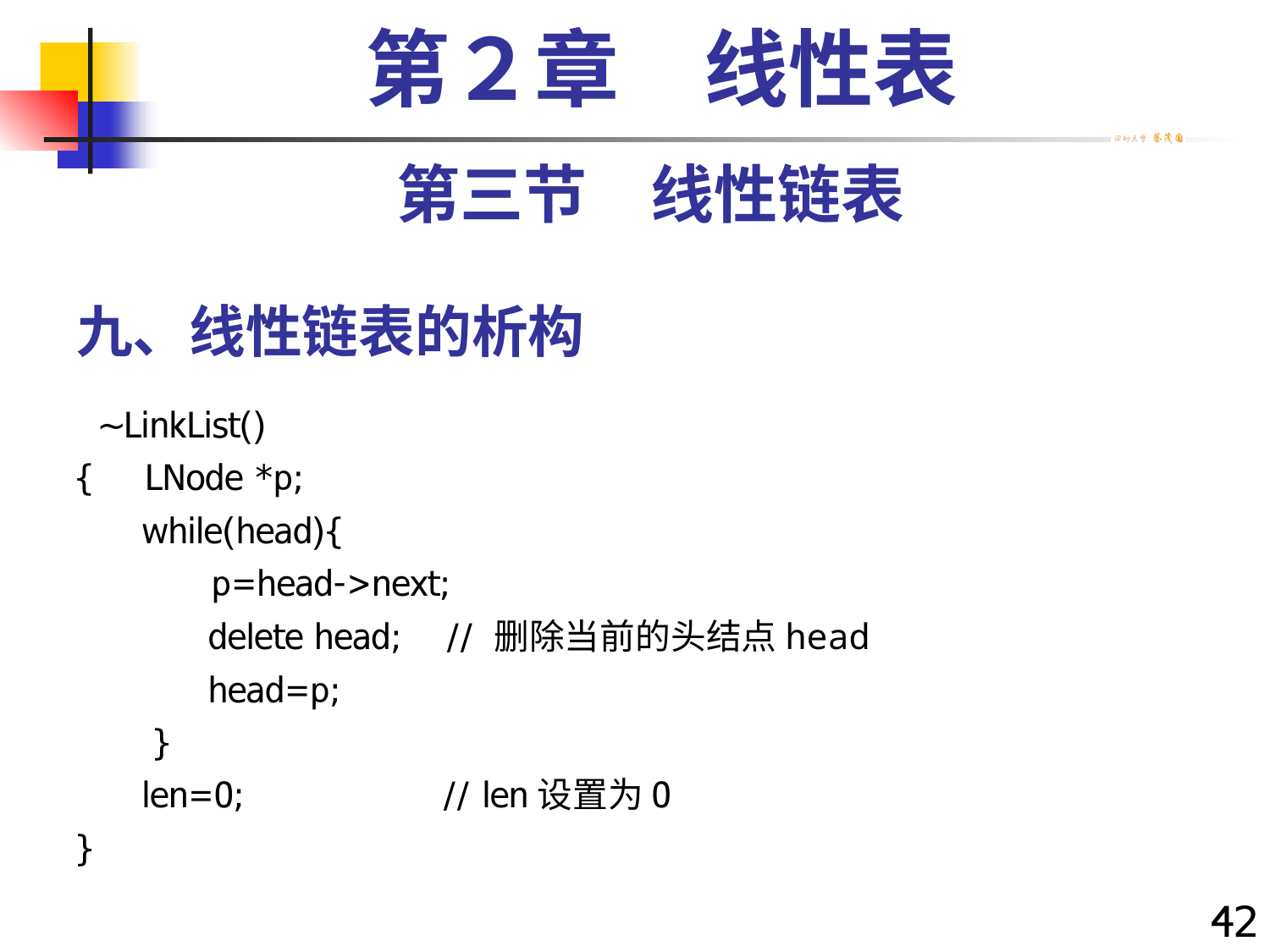

第２章　线性表
第三节　线性链表
# 九、线性链表的析构
  ~LinkList()
{	 LNode *p;
      while(head){
	        p=head->next;
            delete head;    // 删除当前的头结点head
            head=p;
       }
      len=0;                  // len设置为0
}
42